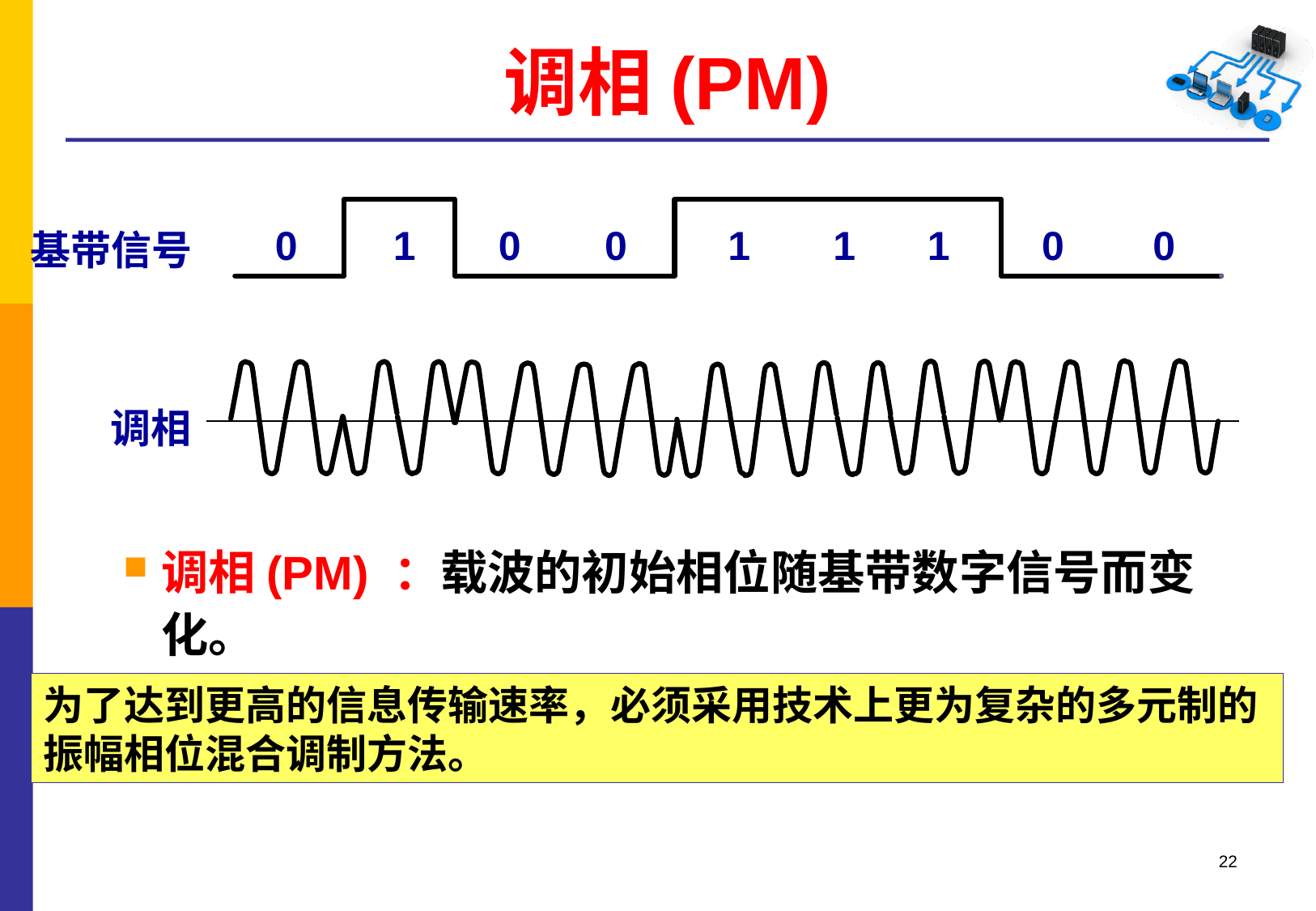

# 调相(PM)

0
1
0
0
1
1
1
0
0
基带信号

调相
调相(PM) ：载波的初始相位随基带数字信号而变化。
为了达到更高的信息传输速率，必须采用技术上更为复杂的多元制的振幅相位混合调制方法。
22